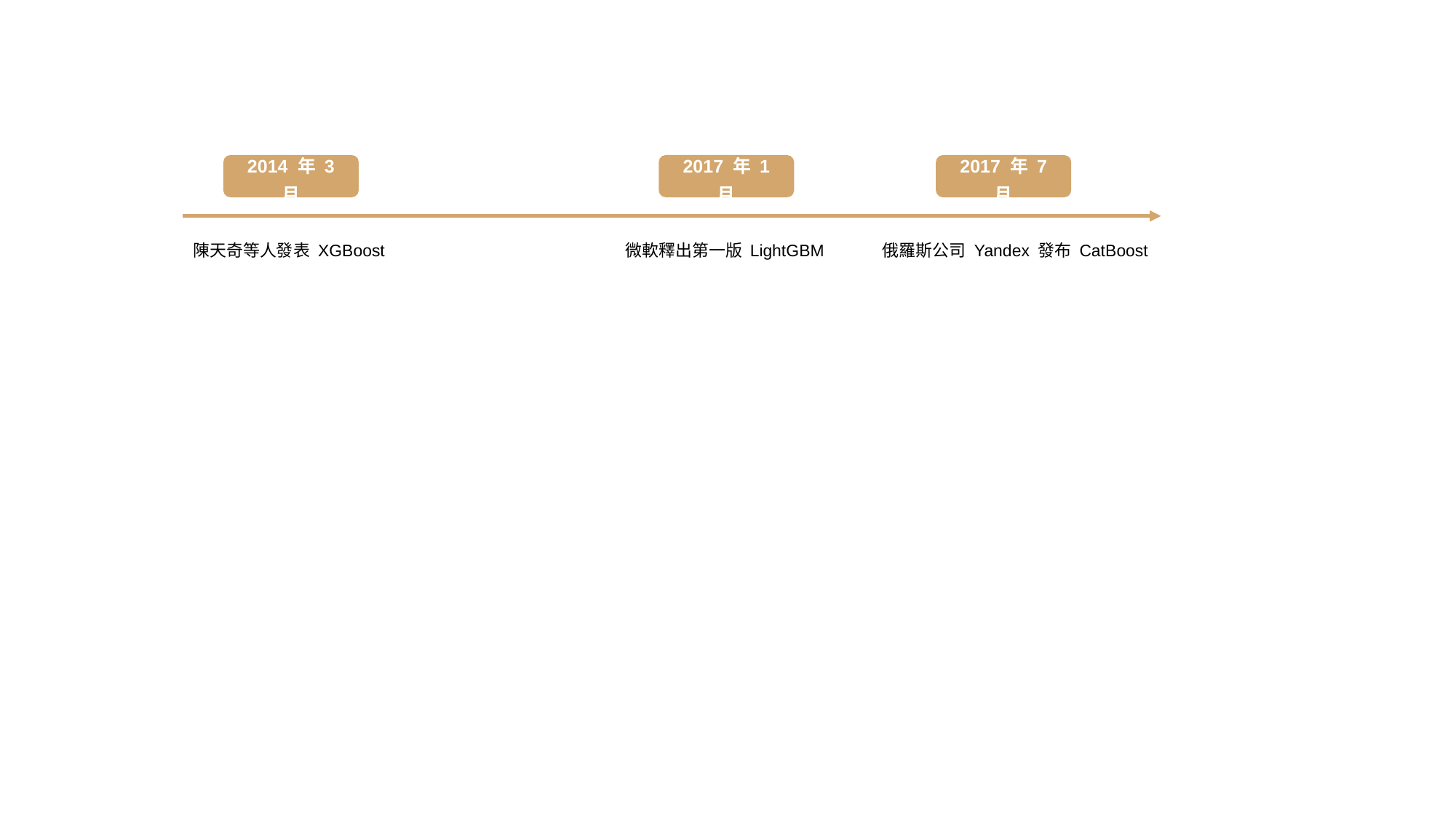

2014 年 3 月
2017 年 1 月
2017 年 7 月
微軟釋出第一版 LightGBM
俄羅斯公司 Yandex 發布 CatBoost
陳天奇等人發表 XGBoost